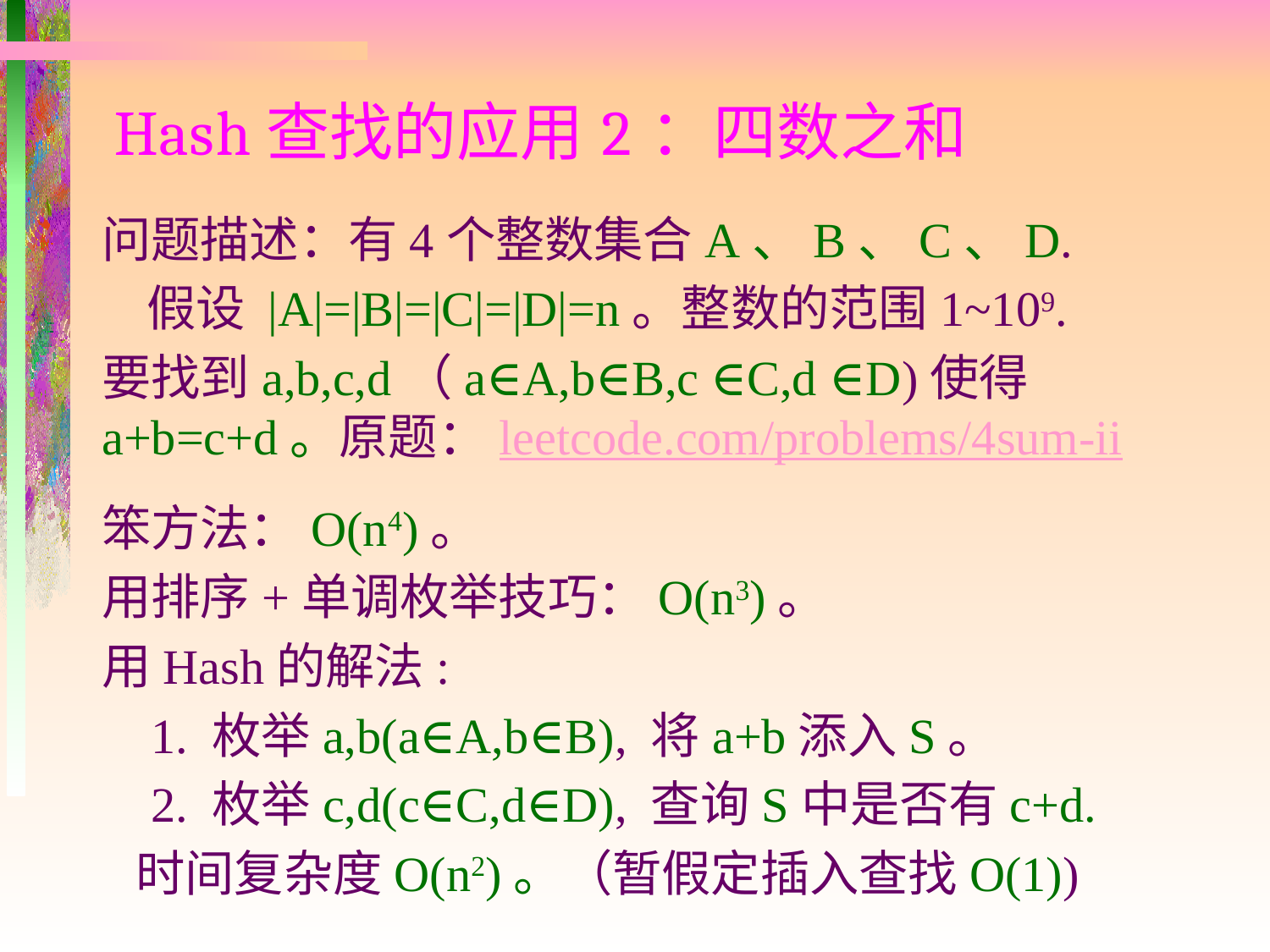

# Hash查找的应用2：四数之和
问题描述：有4个整数集合A、B、C、D.
   假设 |A|=|B|=|C|=|D|=n。整数的范围1~109.
要找到a,b,c,d（a∈A,b∈B,c ∈C,d ∈D)使得a+b=c+d。原题：leetcode.com/problems/4sum-ii
笨方法：O(n4)。
用排序+单调枚举技巧：O(n3)。
用Hash的解法:
    1. 枚举a,b(a∈A,b∈B), 将a+b添入S。
    2. 枚举c,d(c∈C,d∈D), 查询S中是否有c+d.
  时间复杂度O(n2)。（暂假定插入查找O(1))